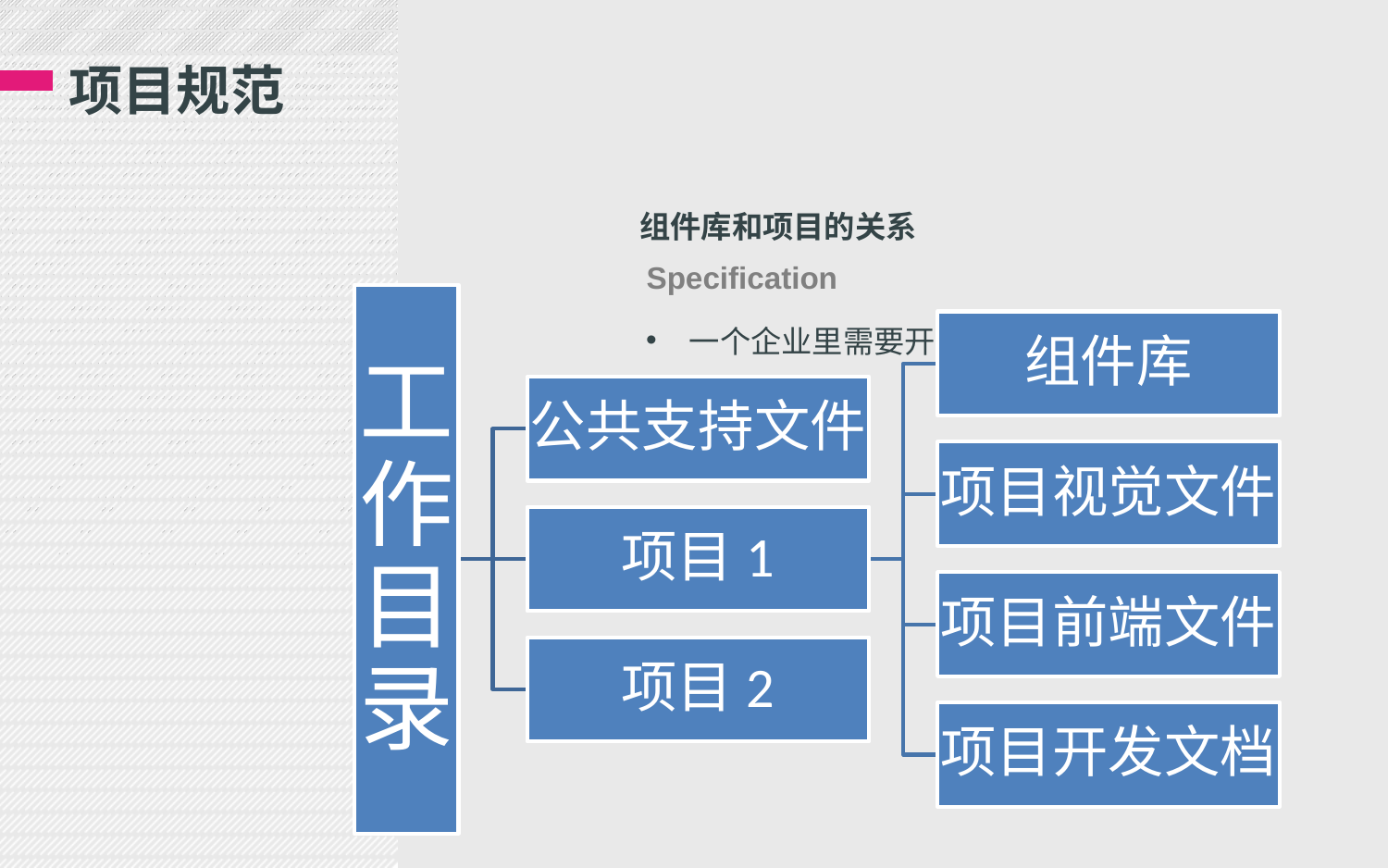

# 项目规范
组件库和项目的关系

工作目录
公共支持文件
项目1
组件库
项目视觉文件
项目前端文件
项目开发文档
项目2
Specification

一个企业里需要开发多个项目。